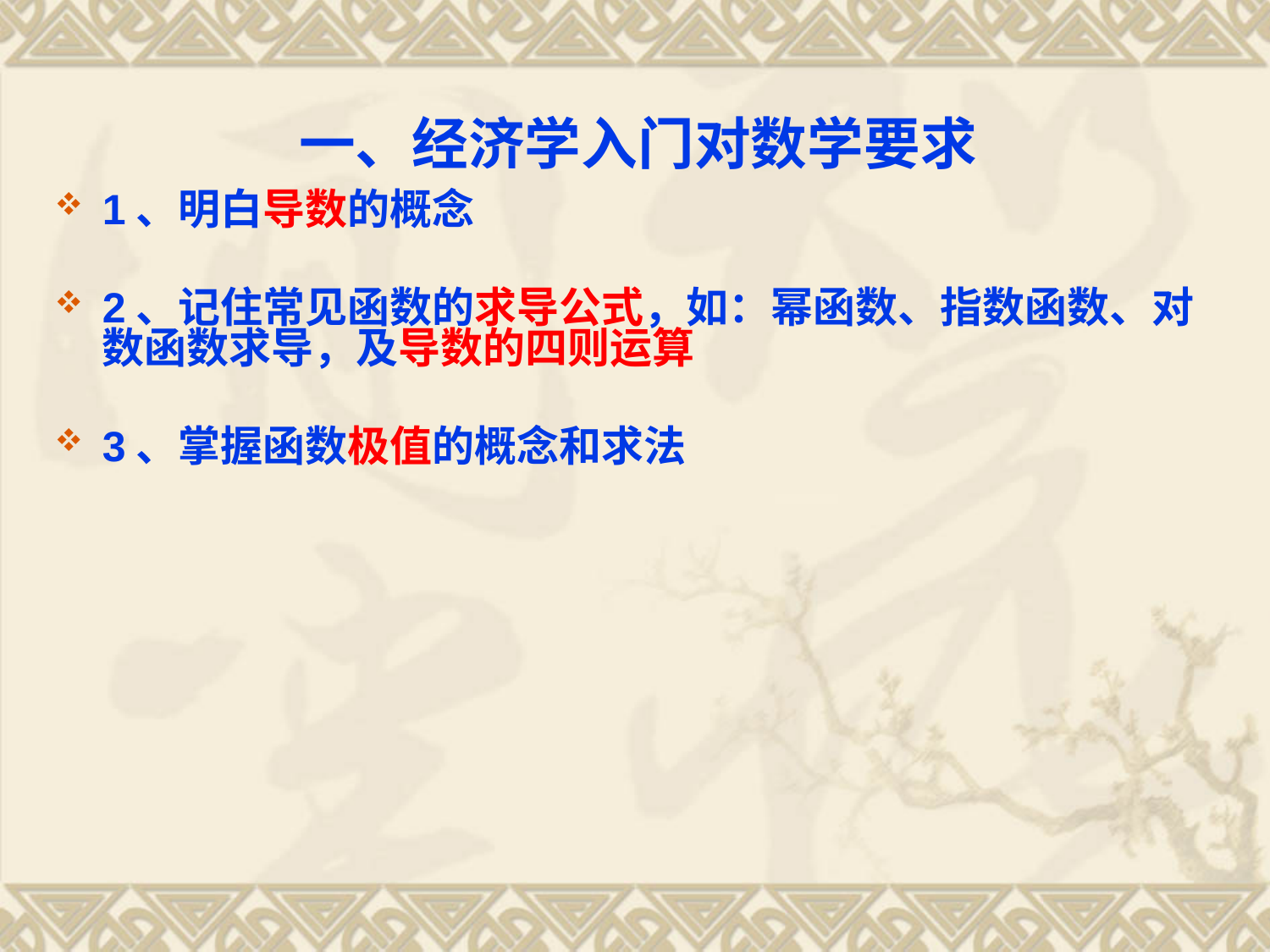

一、经济学入门对数学要求
1、明白导数的概念

2、记住常见函数的求导公式，如：幂函数、指数函数、对数函数求导，及导数的四则运算

3、掌握函数极值的概念和求法